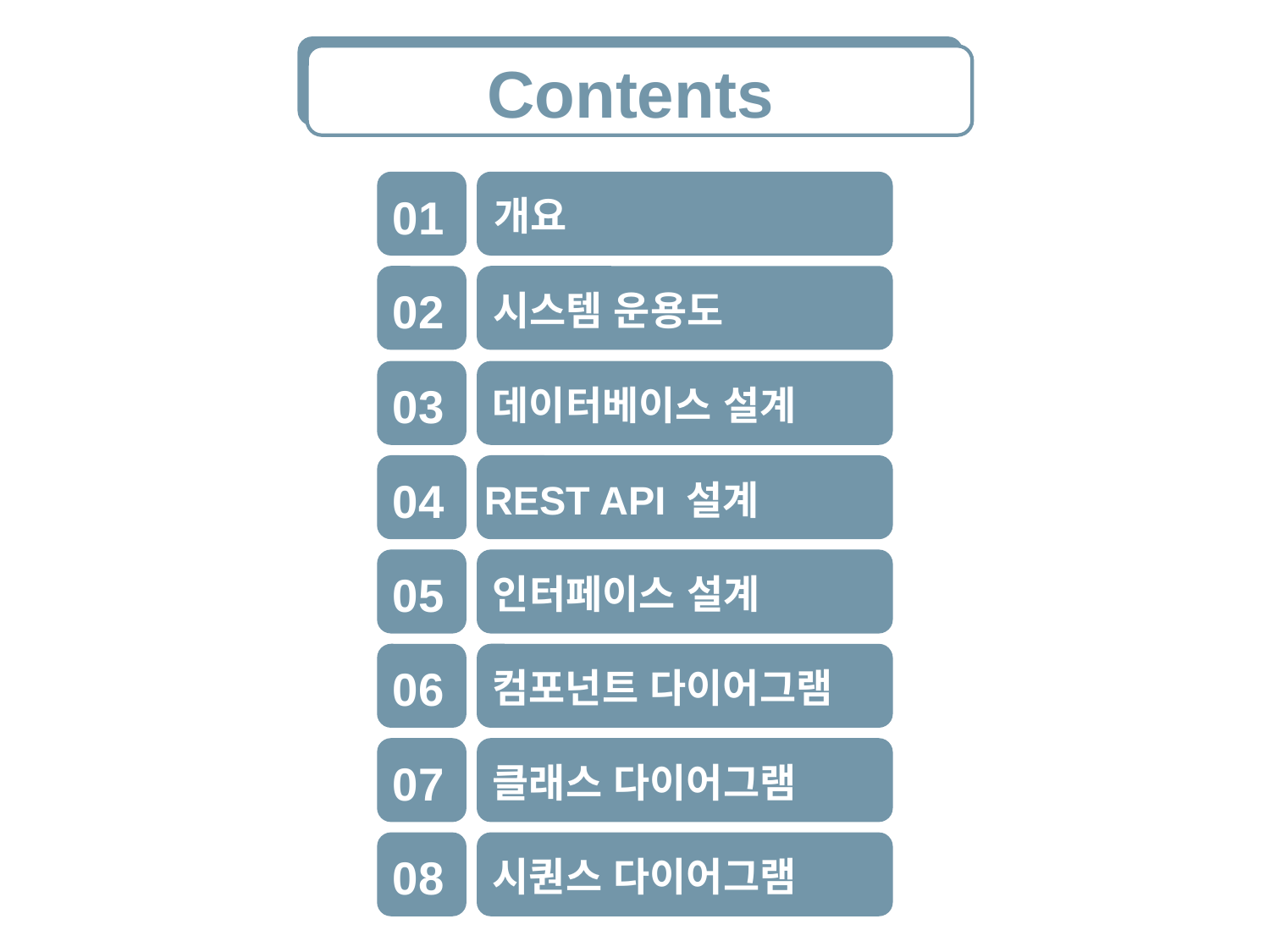

Contents

01

개요

02

시스템 운용도

03

데이터베이스 설계

04

REST API 설계

05

인터페이스 설계

06

컴포넌트 다이어그램

07

클래스 다이어그램

08

시퀀스 다이어그램